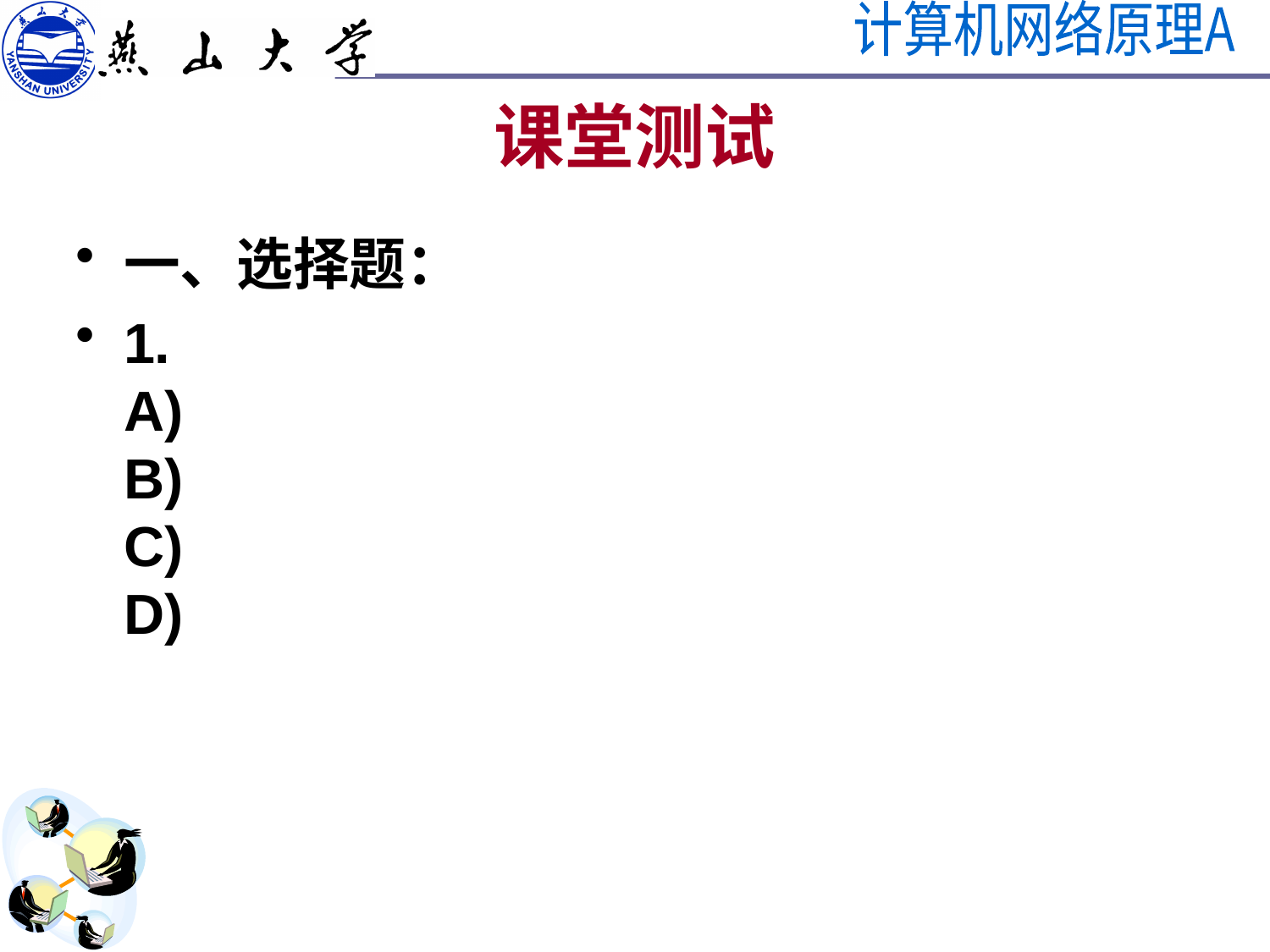

# 课堂测试
一、选择题：
1.
A)
B)
C)
D)

159